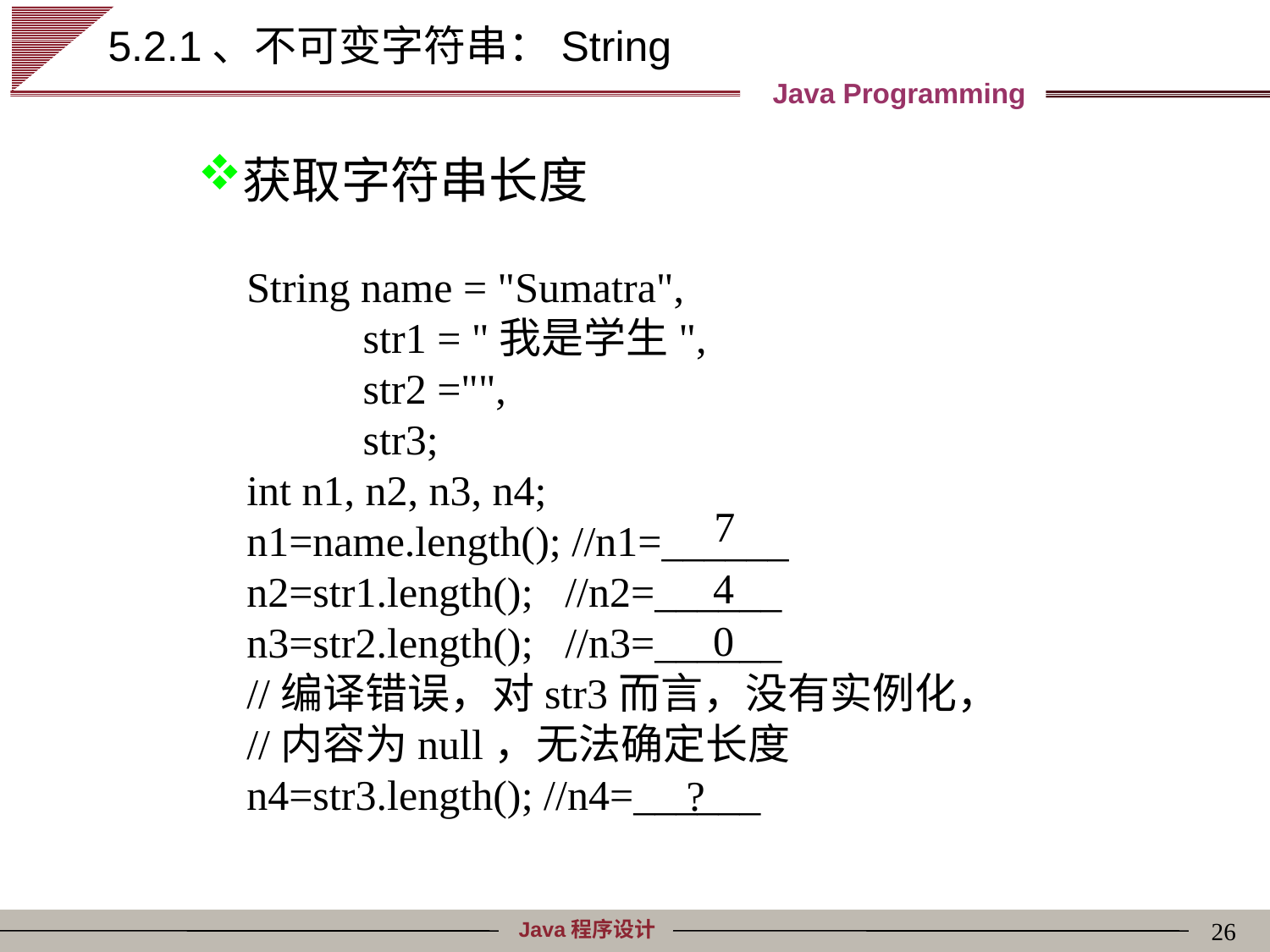

# 5.2.1、不可变字符串：String
获取字符串长度
String name = "Sumatra",
           str1 = "我是学生",
           str2 ="",
           str3;
int n1, n2, n3, n4;
n1=name.length(); //n1=______
n2=str1.length();   //n2=______
n3=str2.length();   //n3=______
//编译错误，对str3而言，没有实例化，
//内容为null，无法确定长度
n4=str3.length(); //n4=______
7
4
0
?